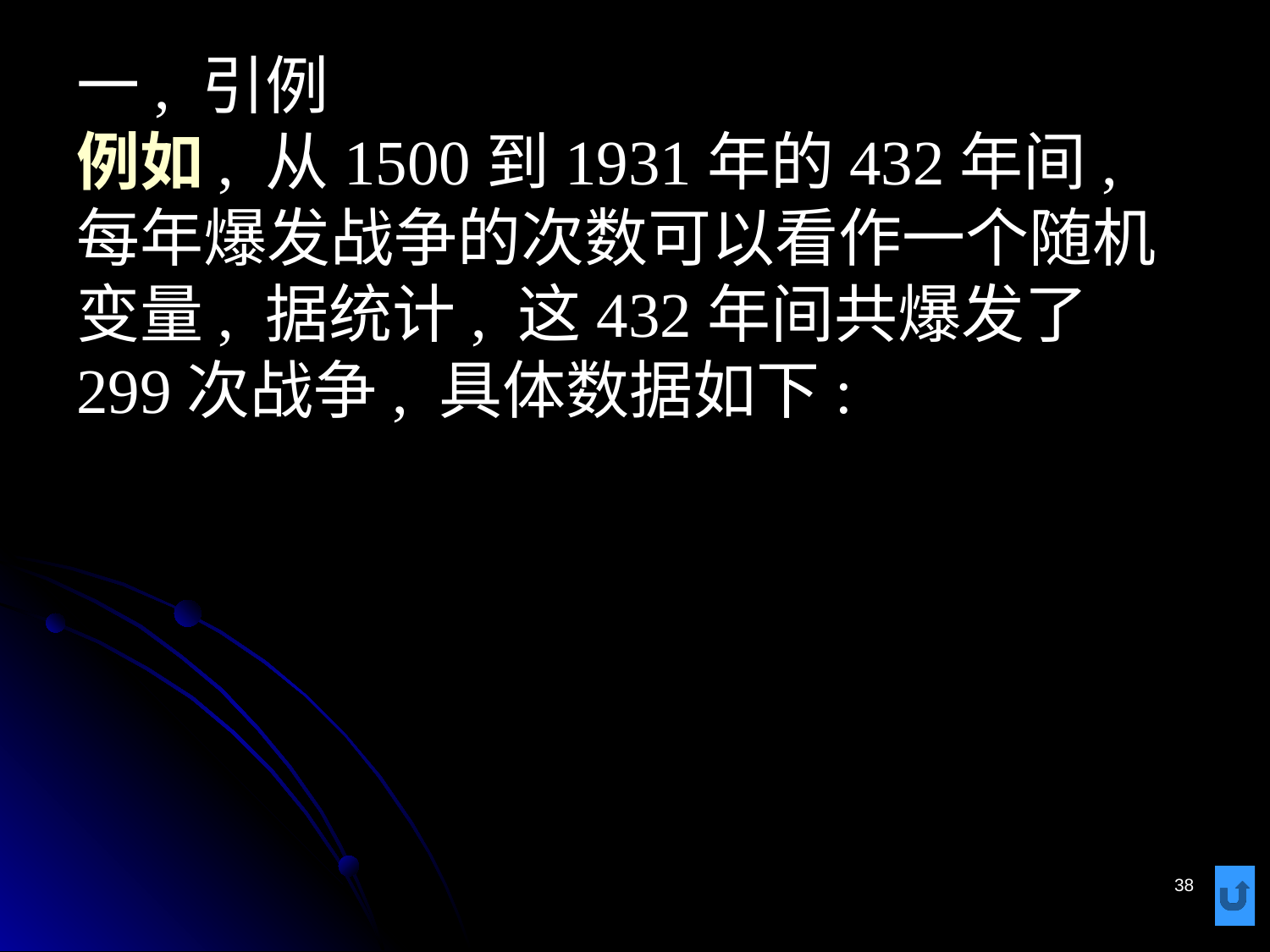

# 一, 引例 例如, 从1500到1931年的432年间, 每年爆发战争的次数可以看作一个随机变量, 据统计, 这432年间共爆发了299次战争, 具体数据如下:
38